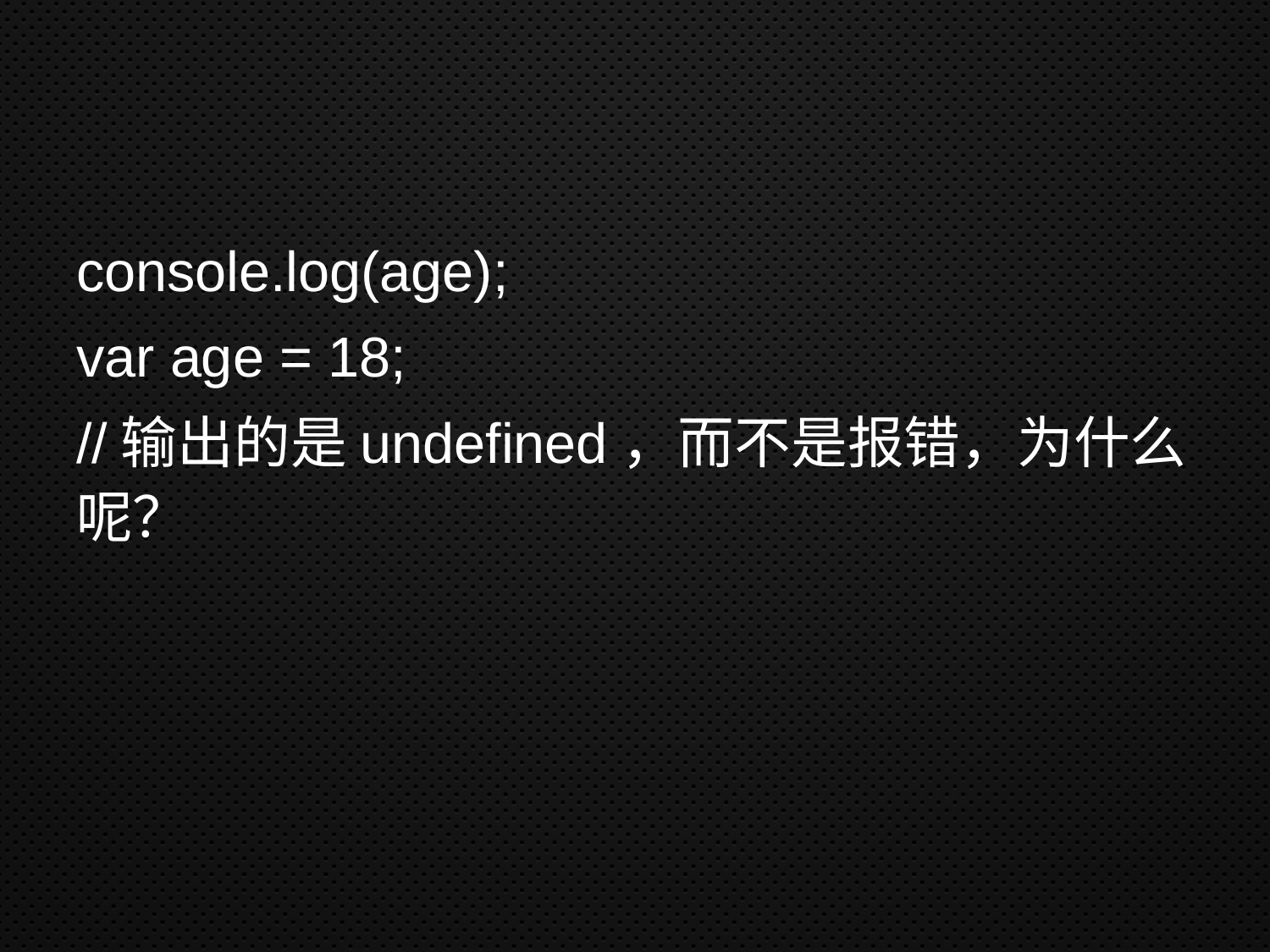

#
console.log(age);
var age = 18;
//输出的是undefined，而不是报错，为什么呢？